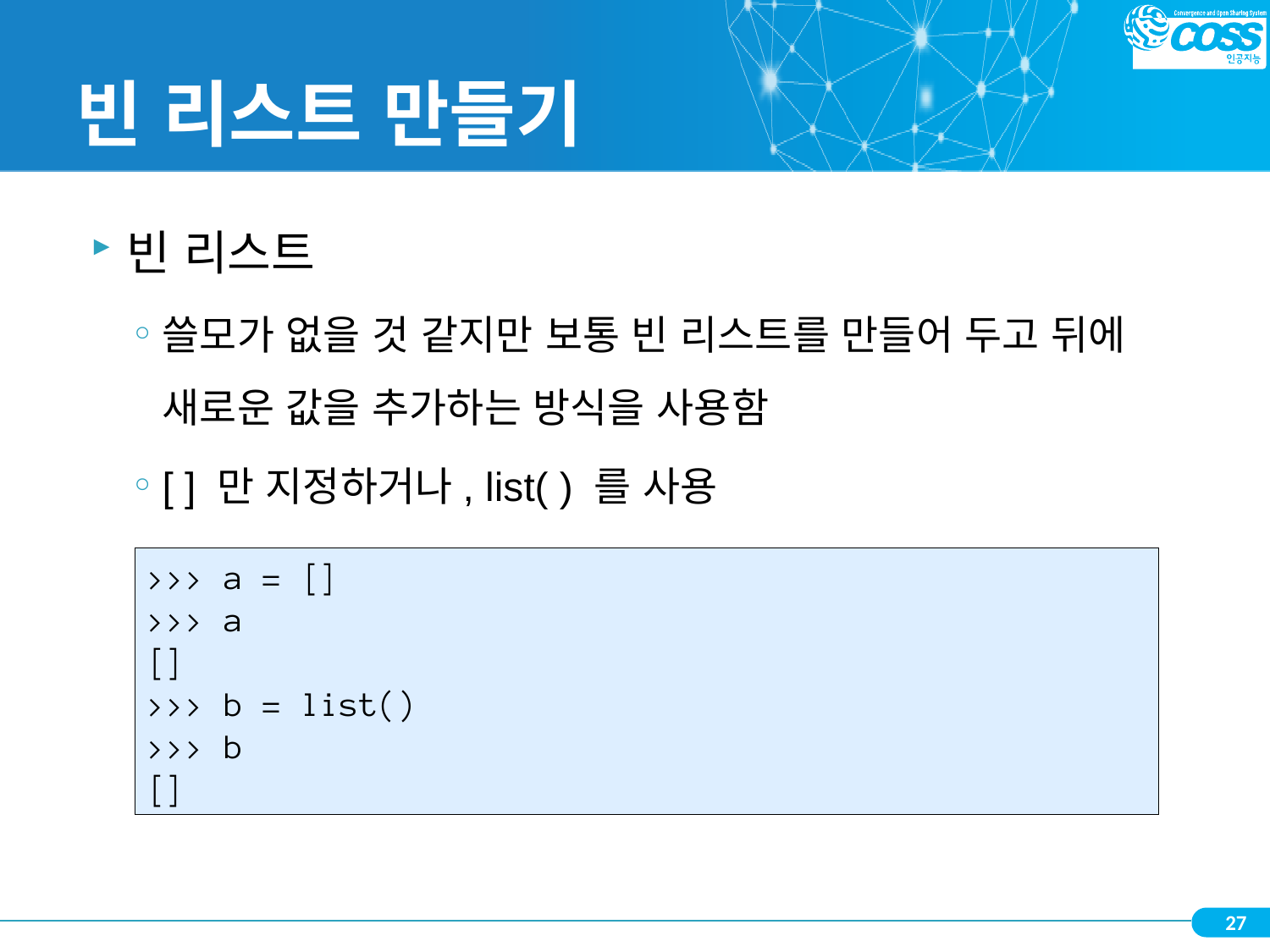

# 빈 리스트 만들기
빈 리스트
쓸모가 없을 것 같지만 보통 빈 리스트를 만들어 두고 뒤에 새로운 값을 추가하는 방식을 사용함
[ ] 만 지정하거나, list( ) 를 사용
>>> a = []
>>> a
[]
>>> b = list()
>>> b
[]